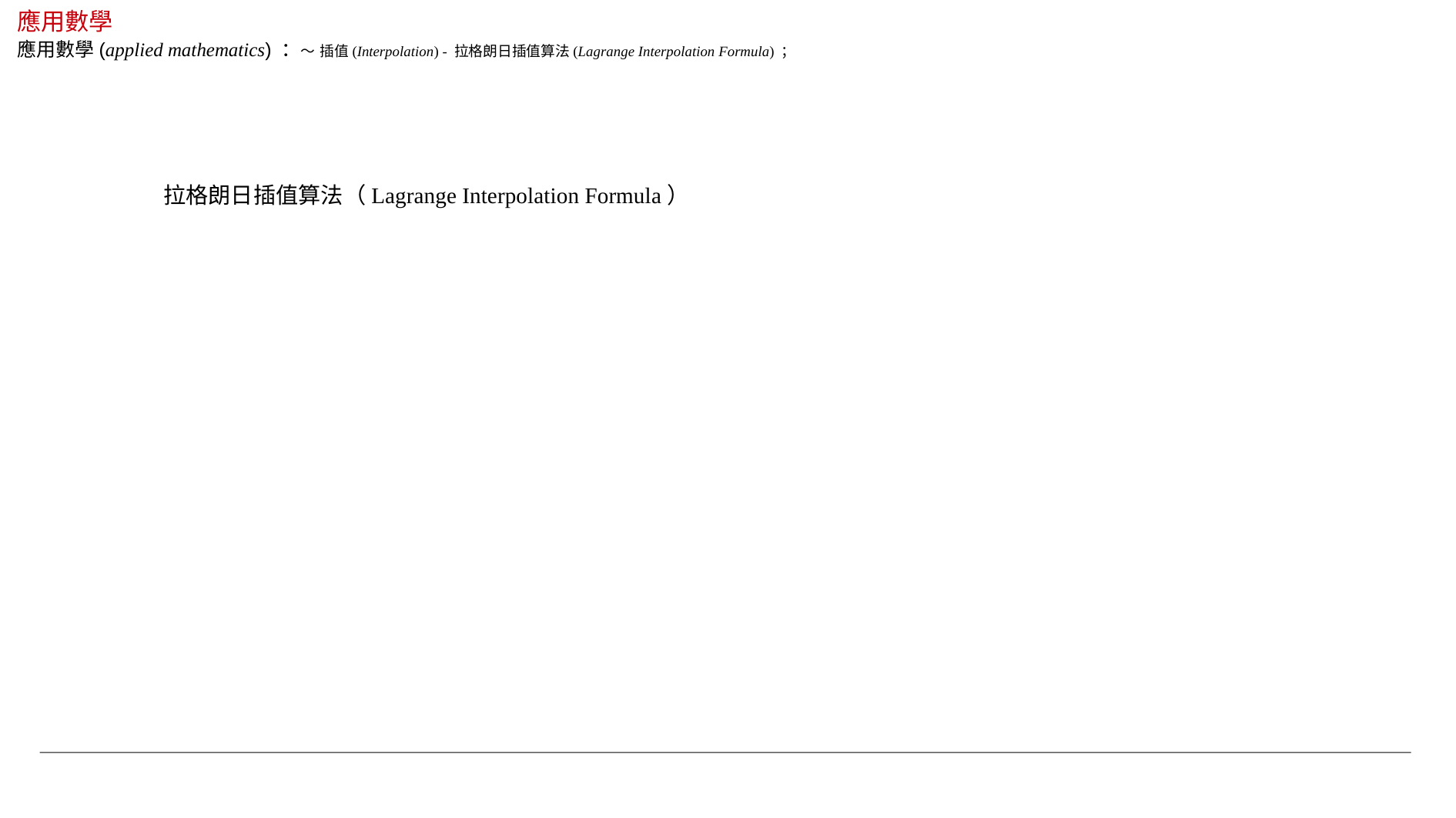

應用數學
應用數學(applied mathematics) ：～ 插值(Interpolation) - 拉格朗日插值算法(Lagrange Interpolation Formula) ；
拉格朗日插值算法（Lagrange Interpolation Formula）